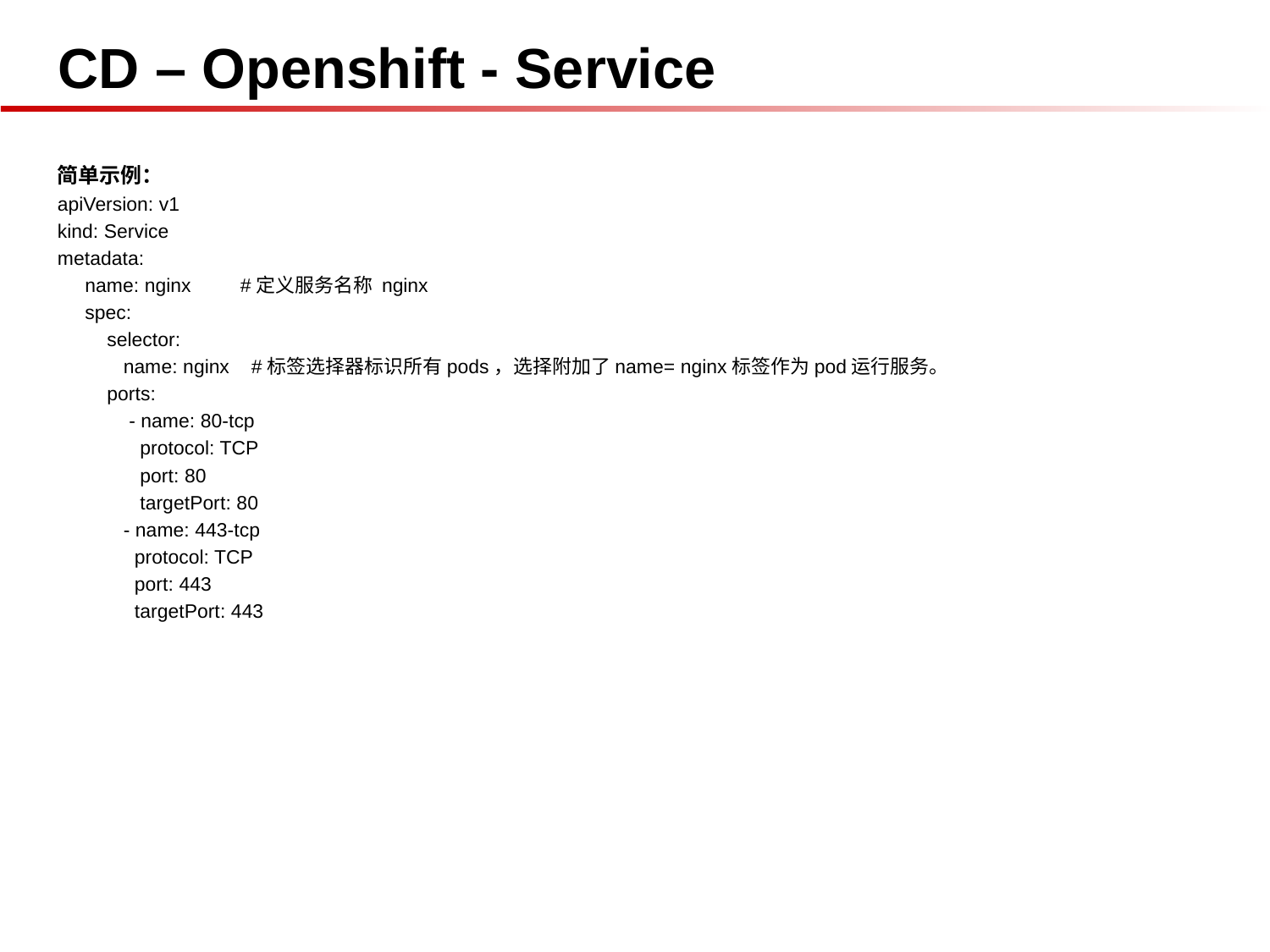

# CD – Openshift - Service
简单示例：
apiVersion: v1
kind: Service
metadata:
     name: nginx         #定义服务名称 nginx
     spec:
         selector:
            name: nginx    #标签选择器标识所有pods，选择附加了name= nginx标签作为pod运行服务。
         ports:
             - name: 80-tcp
               protocol: TCP
               port: 80
               targetPort: 80
            - name: 443-tcp
              protocol: TCP
              port: 443
              targetPort: 443